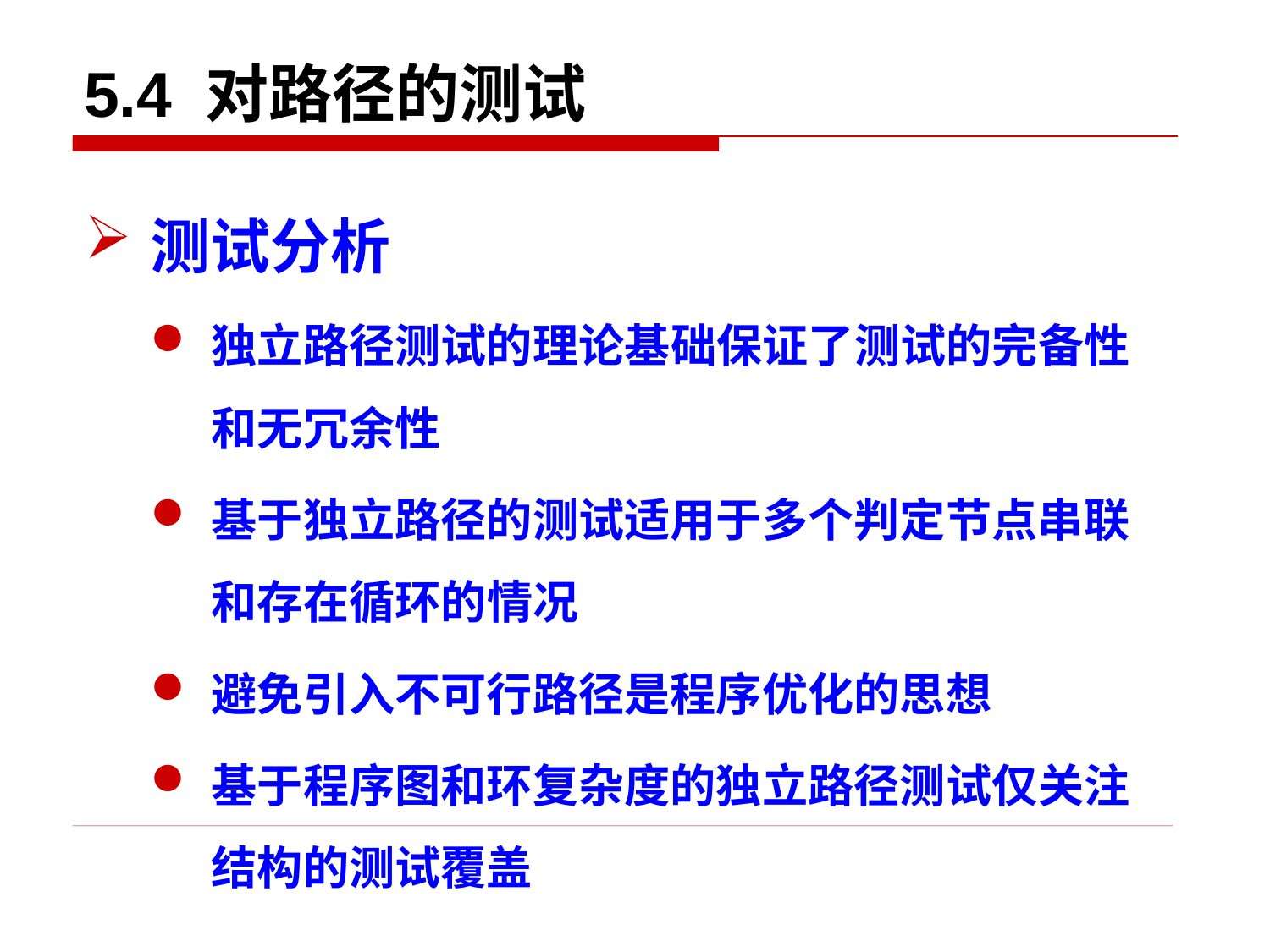

# 5.4 对路径的测试
测试分析
独立路径测试的理论基础保证了测试的完备性和无冗余性
基于独立路径的测试适用于多个判定节点串联和存在循环的情况
避免引入不可行路径是程序优化的思想
基于程序图和环复杂度的独立路径测试仅关注结构的测试覆盖